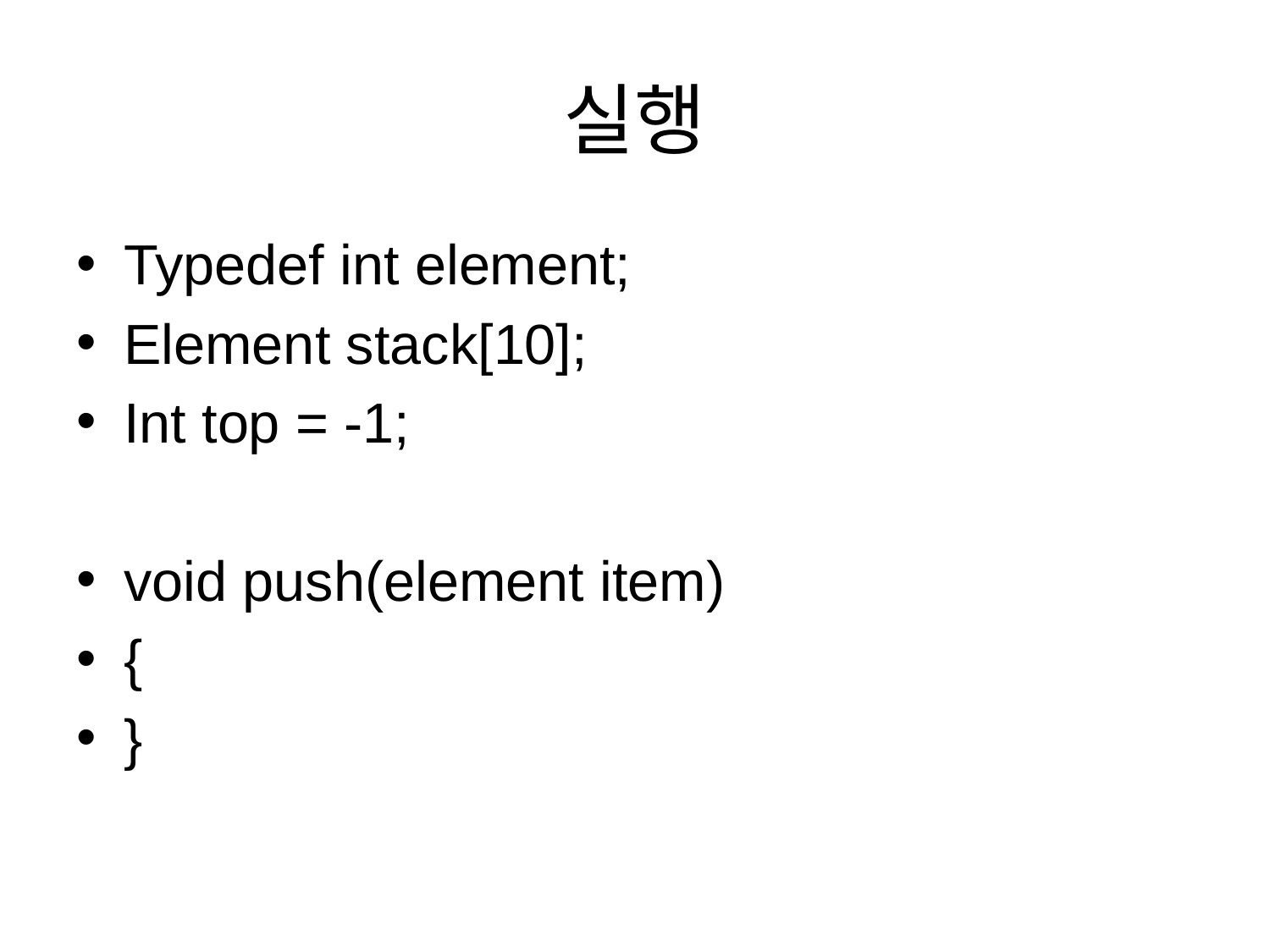

# 실행
Typedef int element;
Element stack[10];
Int top = -1;

void push(element item)
{
}